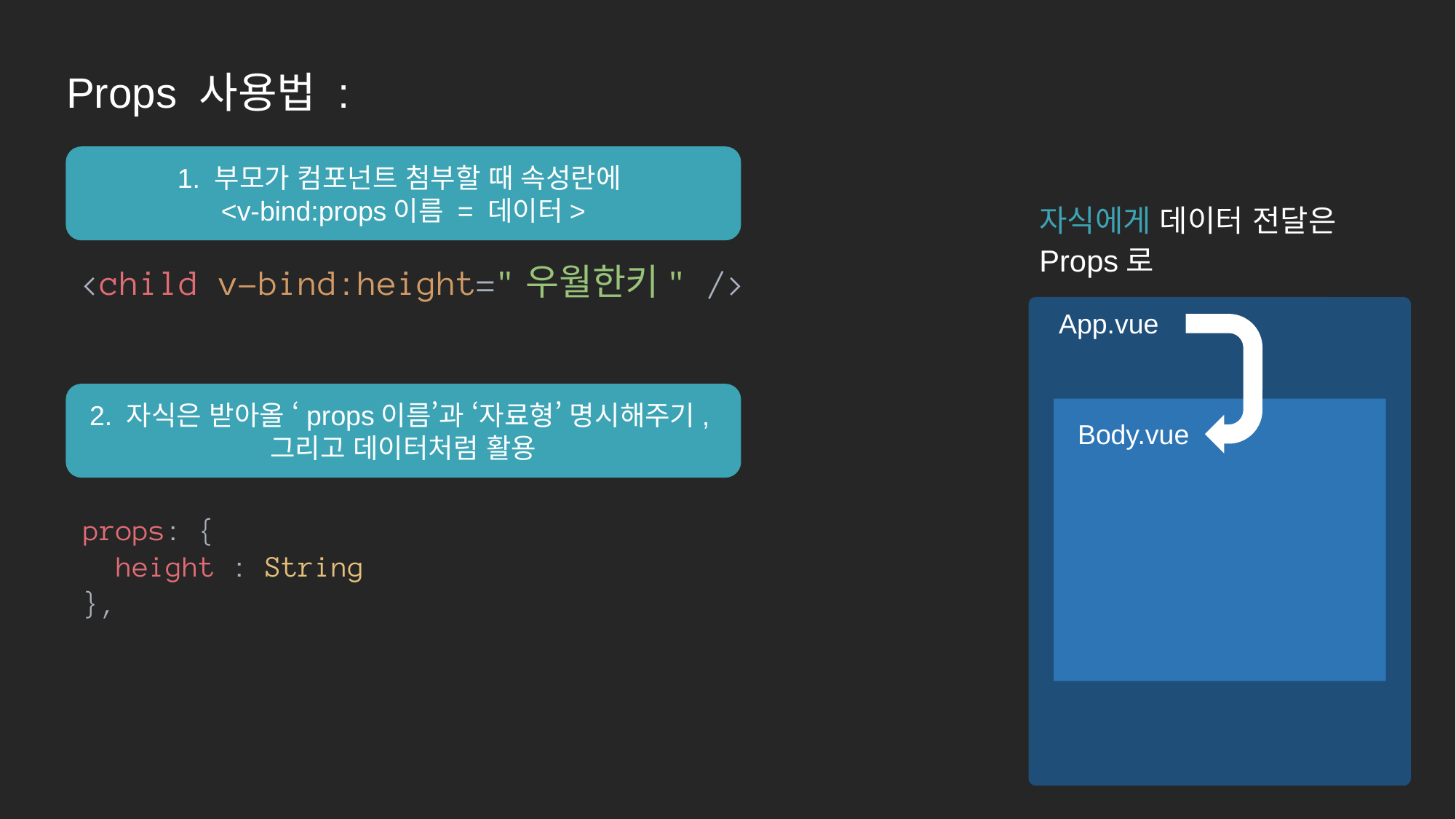

Props 사용법 :
1. 부모가 컴포넌트 첨부할 때 속성란에
<v-bind:props이름 = 데이터>
자식에게 데이터 전달은
Props로
<child v-bind:height="우월한키" />

  App.vue

2. 자식은 받아올 ‘props이름’과 ‘자료형’ 명시해주기,
그리고 데이터처럼 활용

Body.vue
props: {
  height : String
},